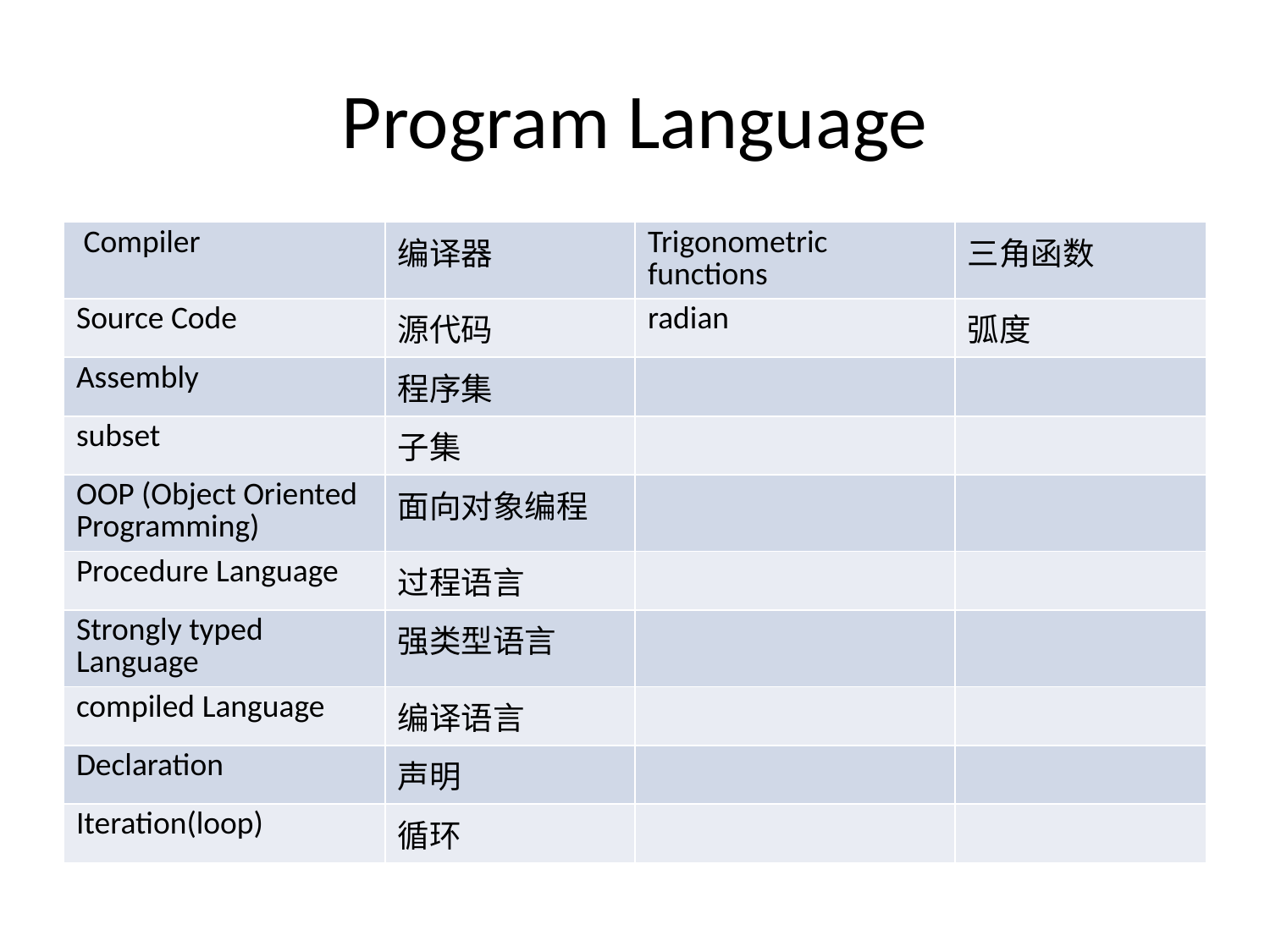

# Program Language
| Compiler | 编译器 | Trigonometric functions | 三角函数 |
| --- | --- | --- | --- |
| Source Code | 源代码 | radian | 弧度 |
| Assembly | 程序集 |  |  |
| subset | 子集 |  |  |
| OOP (Object Oriented Programming) | 面向对象编程 |  |  |
| Procedure Language | 过程语言 |  |  |
| Strongly typed Language | 强类型语言 |  |  |
| compiled Language | 编译语言 |  |  |
| Declaration | 声明 |  |  |
| Iteration(loop) | 循环 |  |  |